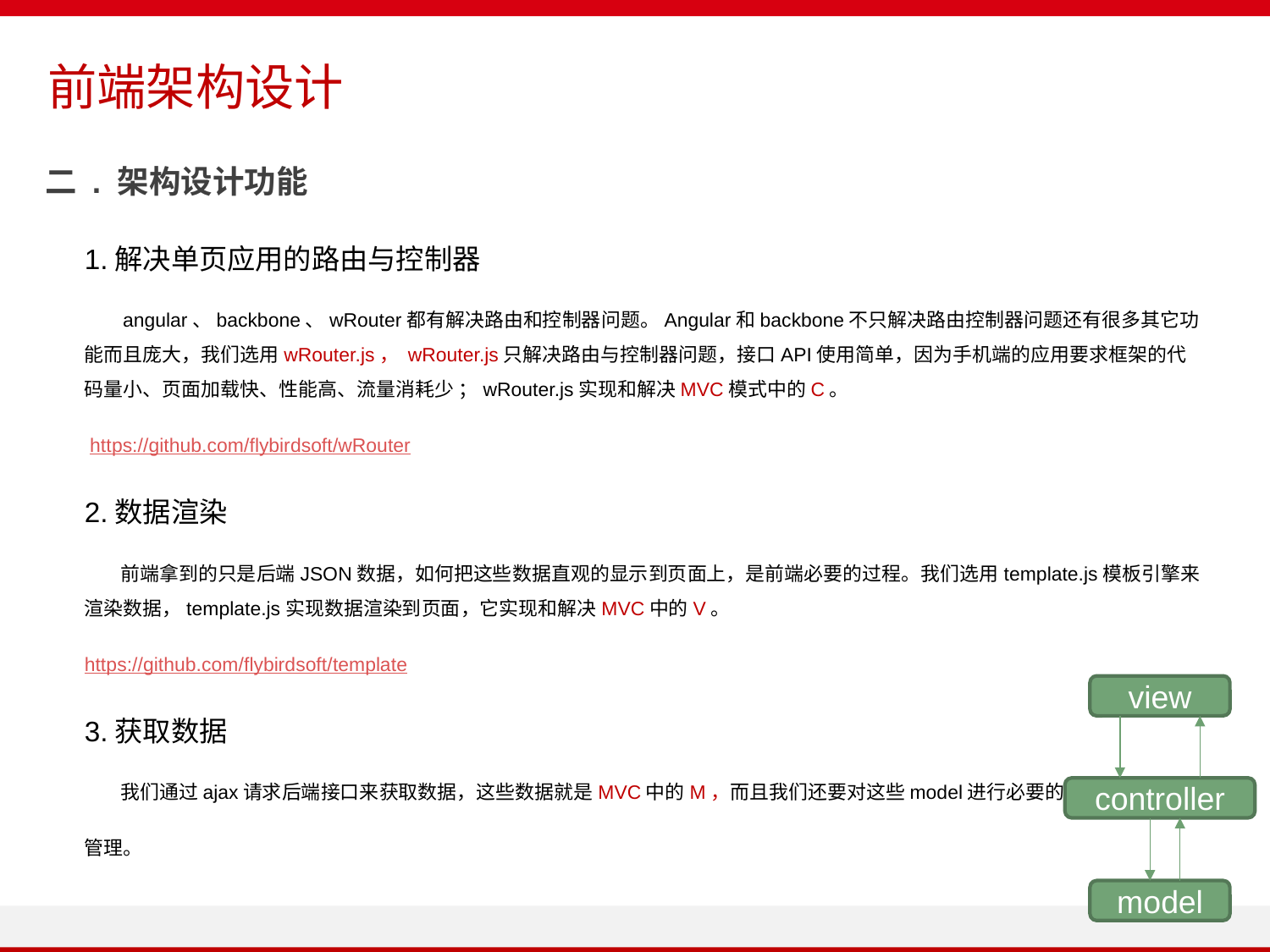

前端架构设计
二 . 架构设计功能
1.解决单页应用的路由与控制器
       angular、backbone、wRouter都有解决路由和控制器问题。Angular和backbone不只解决路由控制器问题还有很多其它功能而且庞大，我们选用wRouter.js， wRouter.js只解决路由与控制器问题，接口API使用简单，因为手机端的应用要求框架的代码量小、页面加载快、性能高、流量消耗少 ；wRouter.js实现和解决MVC模式中的C。
 https://github.com/flybirdsoft/wRouter
2.数据渲染
       前端拿到的只是后端JSON数据，如何把这些数据直观的显示到页面上，是前端必要的过程。我们选用template.js模板引擎来渲染数据，template.js实现数据渲染到页面，它实现和解决MVC中的V。
https://github.com/flybirdsoft/template
3.获取数据
       我们通过ajax请求后端接口来获取数据，这些数据就是MVC中的M，而且我们还要对这些model进行必要的
管理。

view
controller
model